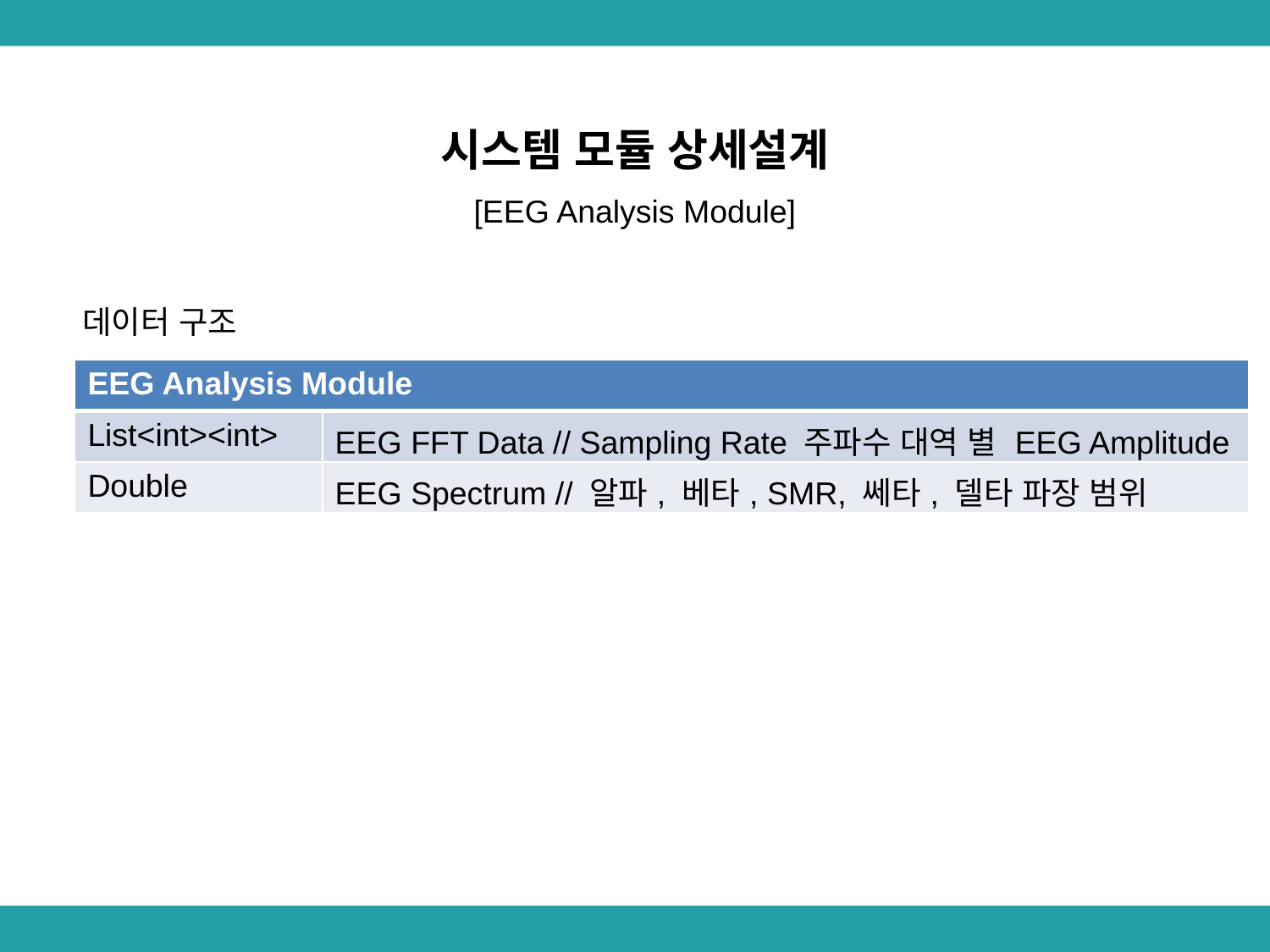

시스템 모듈 상세설계
[EEG Analysis Module]
       데이터 구조
| EEG Analysis Module |  |
| --- | --- |
| List<int><int> | EEG FFT Data // Sampling Rate 주파수 대역 별 EEG Amplitude |
| Double | EEG Spectrum // 알파, 베타, SMR, 쎄타, 델타 파장 범위 |